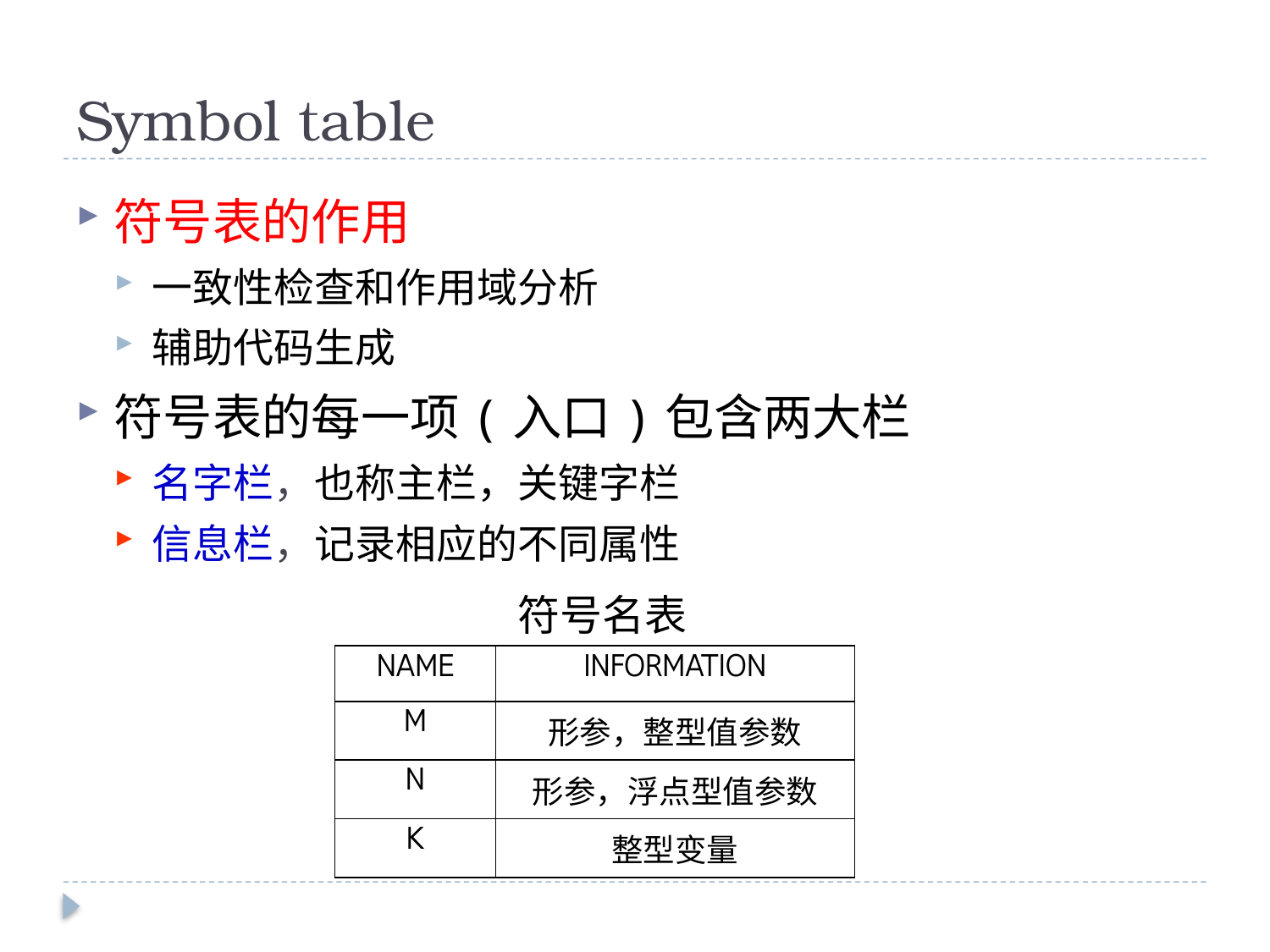

# Symbol table
符号表的作用
一致性检查和作用域分析
辅助代码生成
符号表的每一项(入口)包含两大栏
名字栏，也称主栏，关键字栏
信息栏，记录相应的不同属性

符号名表
| NAME | INFORMATION |
| --- | --- |
| M | 形参，整型值参数 |
| N | 形参，浮点型值参数 |
| K | 整型变量 |
5